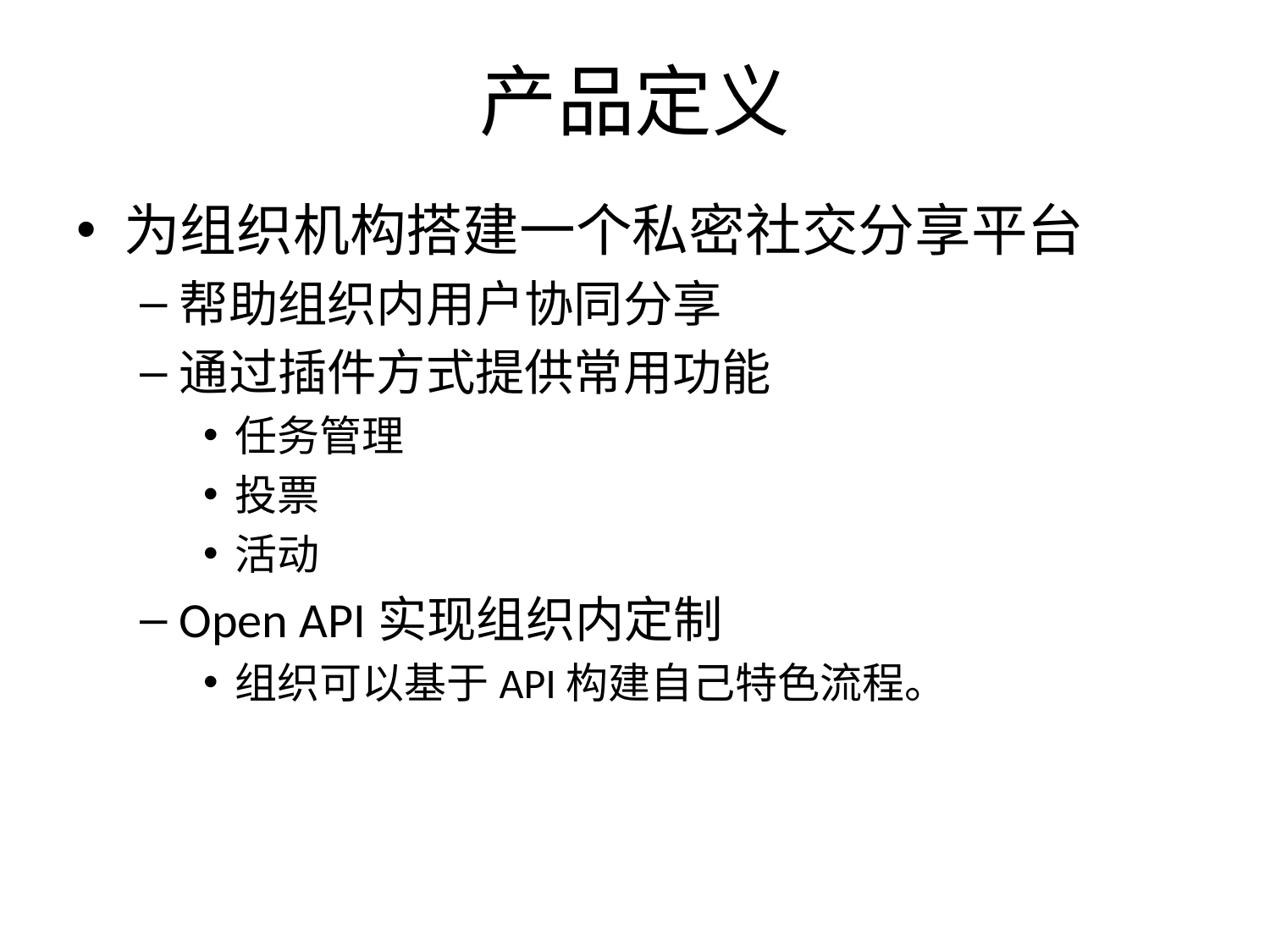

# 产品定义
为组织机构搭建一个私密社交分享平台
帮助组织内用户协同分享
通过插件方式提供常用功能
任务管理
投票
活动
Open API实现组织内定制
组织可以基于API构建自己特色流程。